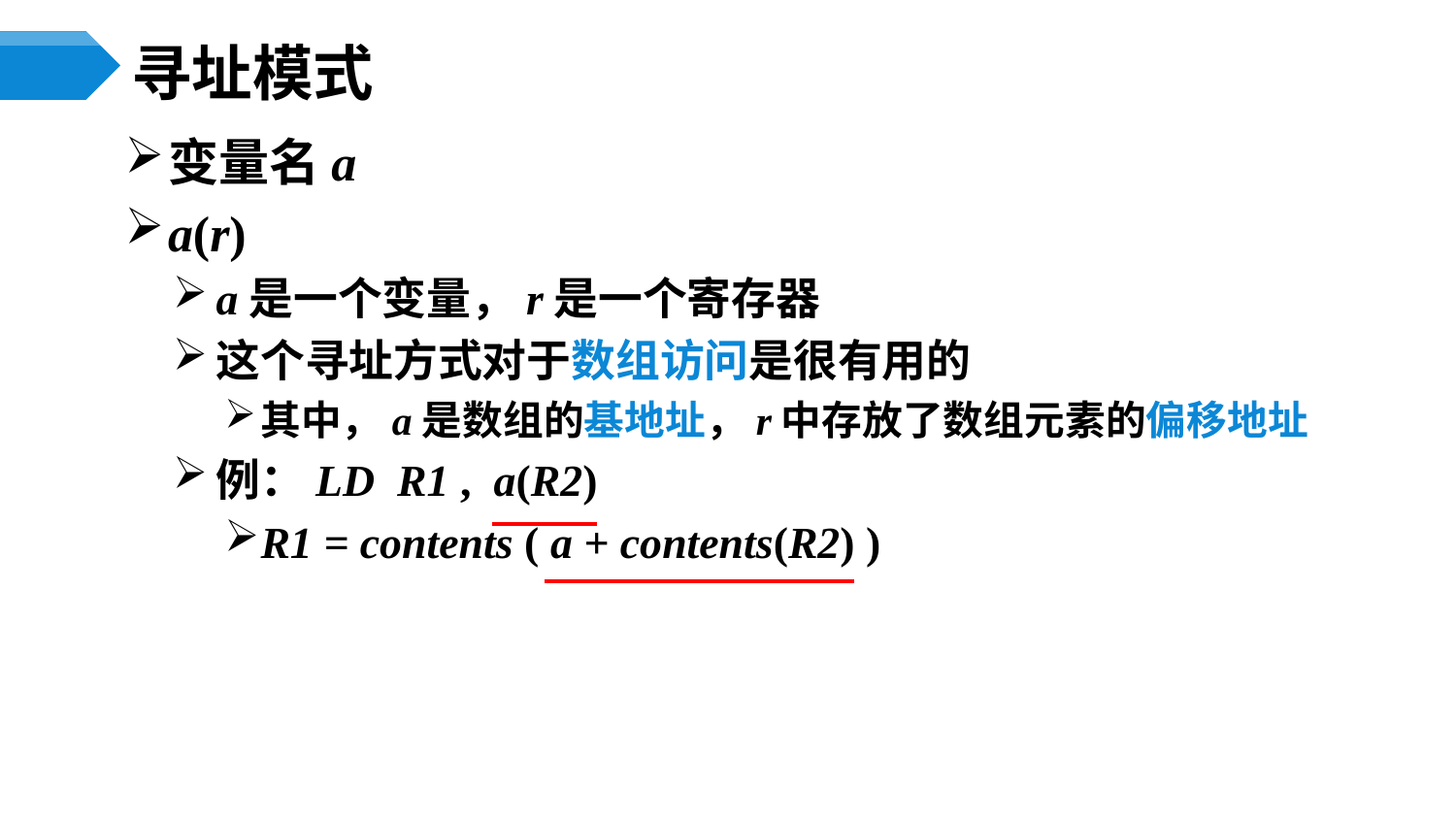

# 寻址模式
变量名a
a(r)
a是一个变量，r是一个寄存器
这个寻址方式对于数组访问是很有用的
其中，a是数组的基地址，r中存放了数组元素的偏移地址
例：LD  R1 ,  a(R2)
R1 = contents ( a + contents(R2) )